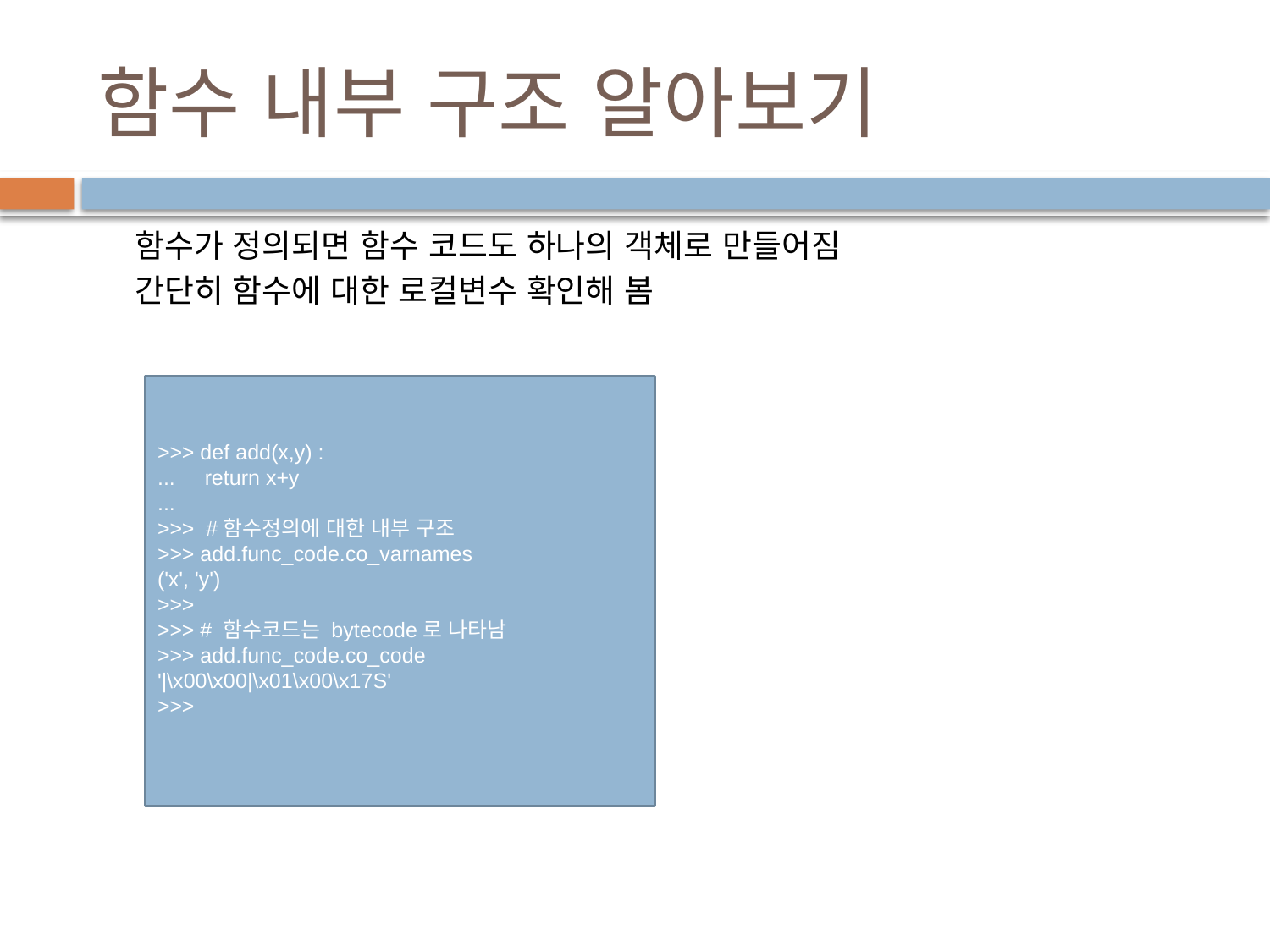

# 함수 내부 구조 알아보기
함수가 정의되면 함수 코드도 하나의 객체로 만들어짐
간단히 함수에 대한 로컬변수 확인해 봄
>>> def add(x,y) :
...     return x+y
...
>>>  #함수정의에 대한 내부 구조
>>> add.func_code.co_varnames
('x', 'y')
>>>
>>> # 함수코드는 bytecode로 나타남
>>> add.func_code.co_code
'|\x00\x00|\x01\x00\x17S'
>>>